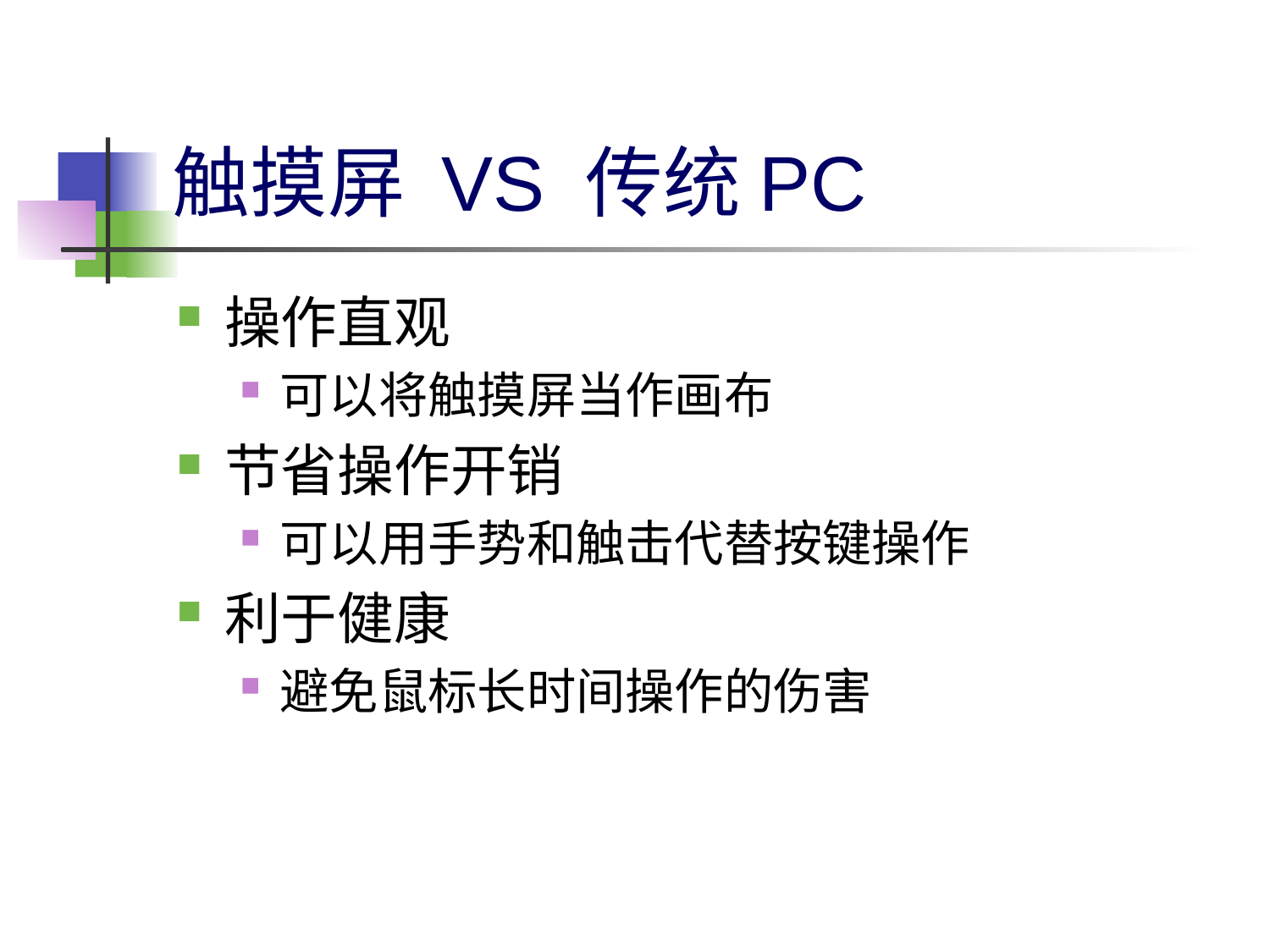

# 触摸屏 VS 传统PC
操作直观
可以将触摸屏当作画布
节省操作开销
可以用手势和触击代替按键操作
利于健康
避免鼠标长时间操作的伤害